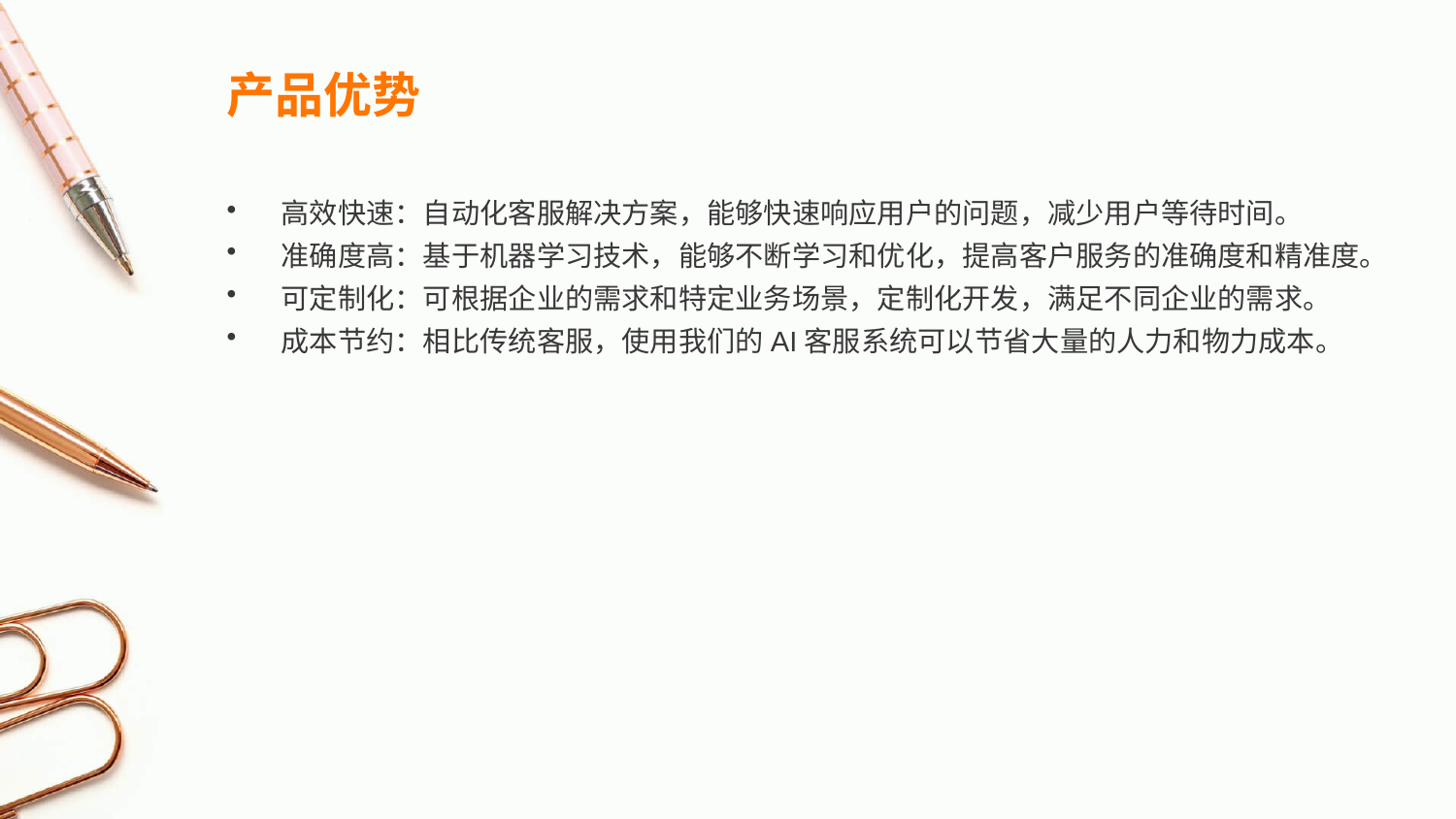

产品优势
高效快速：自动化客服解决方案，能够快速响应用户的问题，减少用户等待时间。
准确度高：基于机器学习技术，能够不断学习和优化，提高客户服务的准确度和精准度。
可定制化：可根据企业的需求和特定业务场景，定制化开发，满足不同企业的需求。
成本节约：相比传统客服，使用我们的AI客服系统可以节省大量的人力和物力成本。